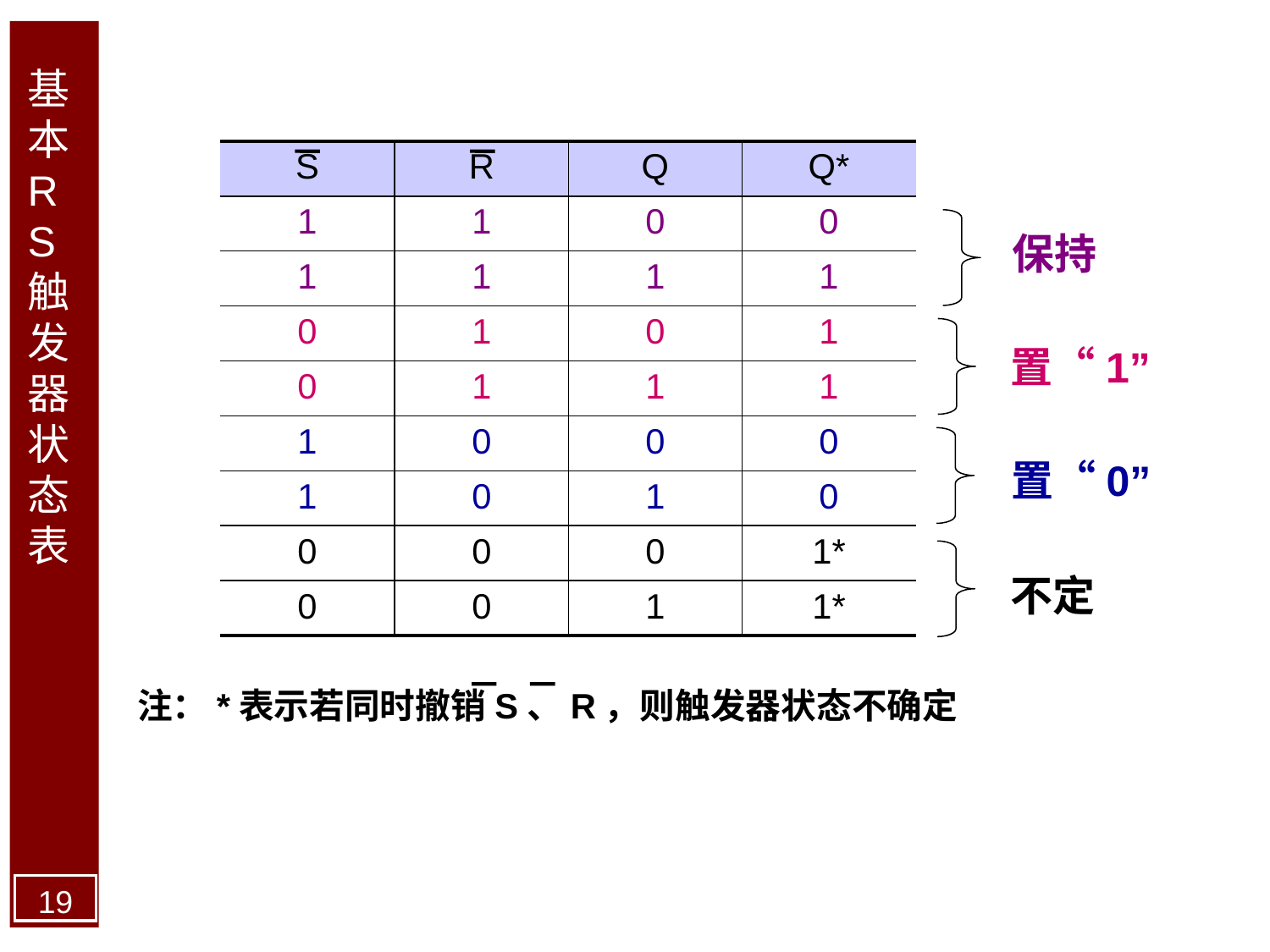

基本RS 触发器状态表
| S | R | Q | Q\* |
| --- | --- | --- | --- |
| 1 | 1 | 0 | 0 |
| 1 | 1 | 1 | 1 |
| 0 | 1 | 0 | 1 |
| 0 | 1 | 1 | 1 |
| 1 | 0 | 0 | 0 |
| 1 | 0 | 1 | 0 |
| 0 | 0 | 0 | 1\* |
| 0 | 0 | 1 | 1\* |

保持

置“1”

置“0”

不定
注：*表示若同时撤销S、R，则触发器状态不确定

19